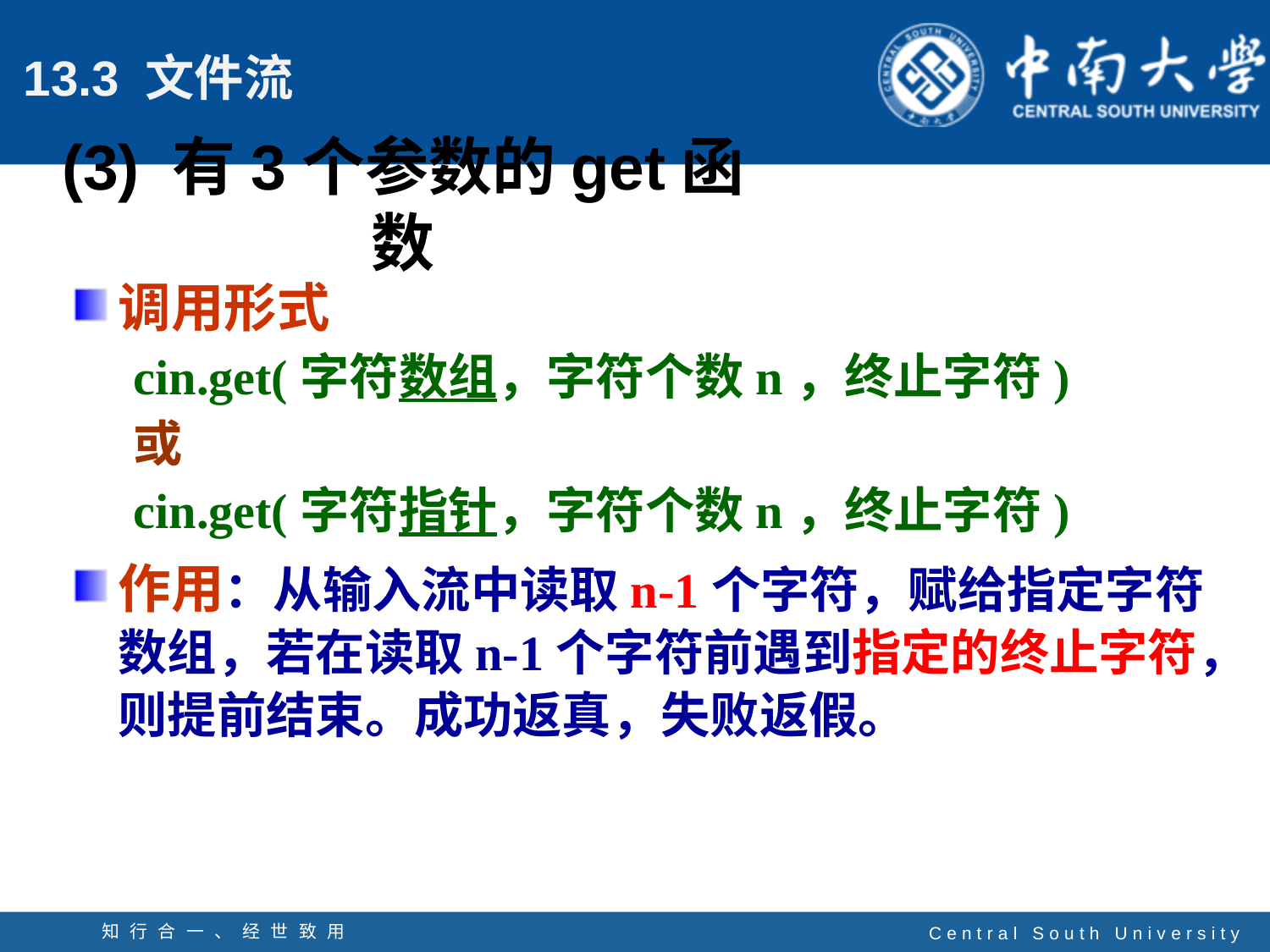

(3) 有3个参数的get函数
调用形式
cin.get(字符数组，字符个数n，终止字符)
或
cin.get(字符指针，字符个数n，终止字符)
作用：从输入流中读取n-1个字符，赋给指定字符数组，若在读取n-1个字符前遇到指定的终止字符，则提前结束。成功返真，失败返假。

知行合一、经世致用
自强不息 厚德载物
Central South University
18